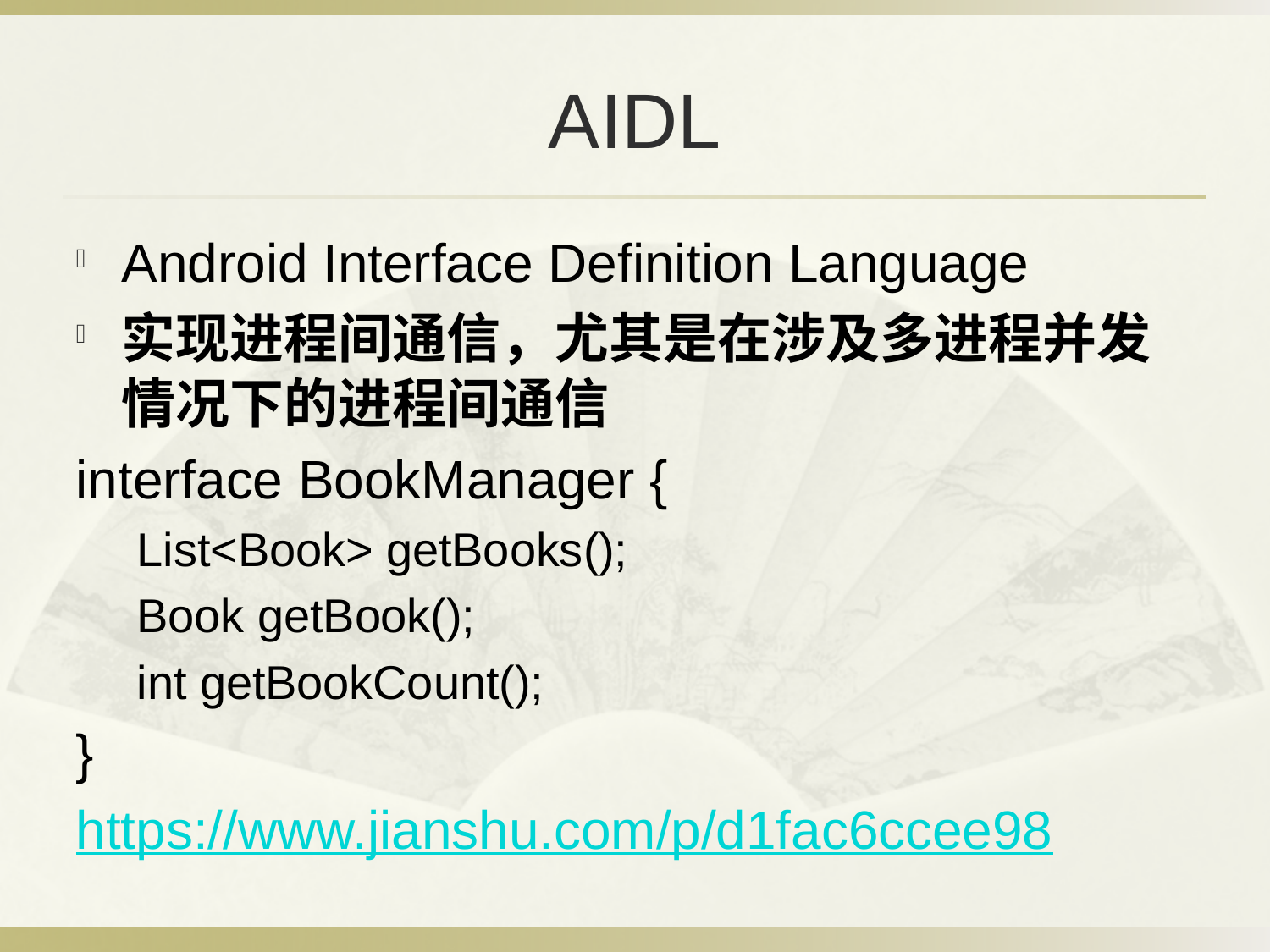

# AIDL
Android Interface Definition Language
实现进程间通信，尤其是在涉及多进程并发情况下的进程间通信
interface BookManager {
List<Book> getBooks();
Book getBook();
int getBookCount();
}
https://www.jianshu.com/p/d1fac6ccee98